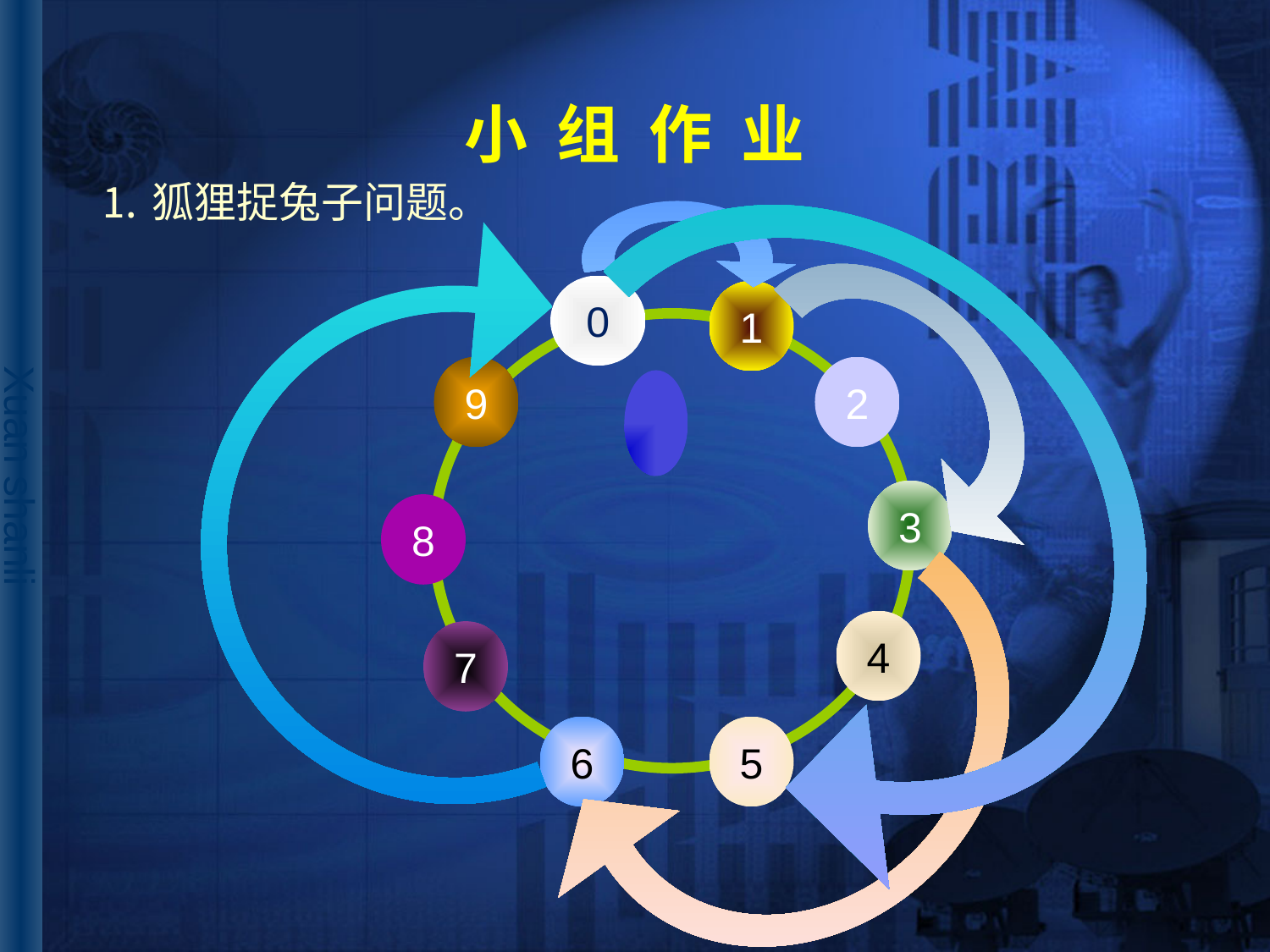

# 小  组  作  业
        ⒈狐狸捉兔子问题。

0
1

9
2
3
8

4
7
6
5